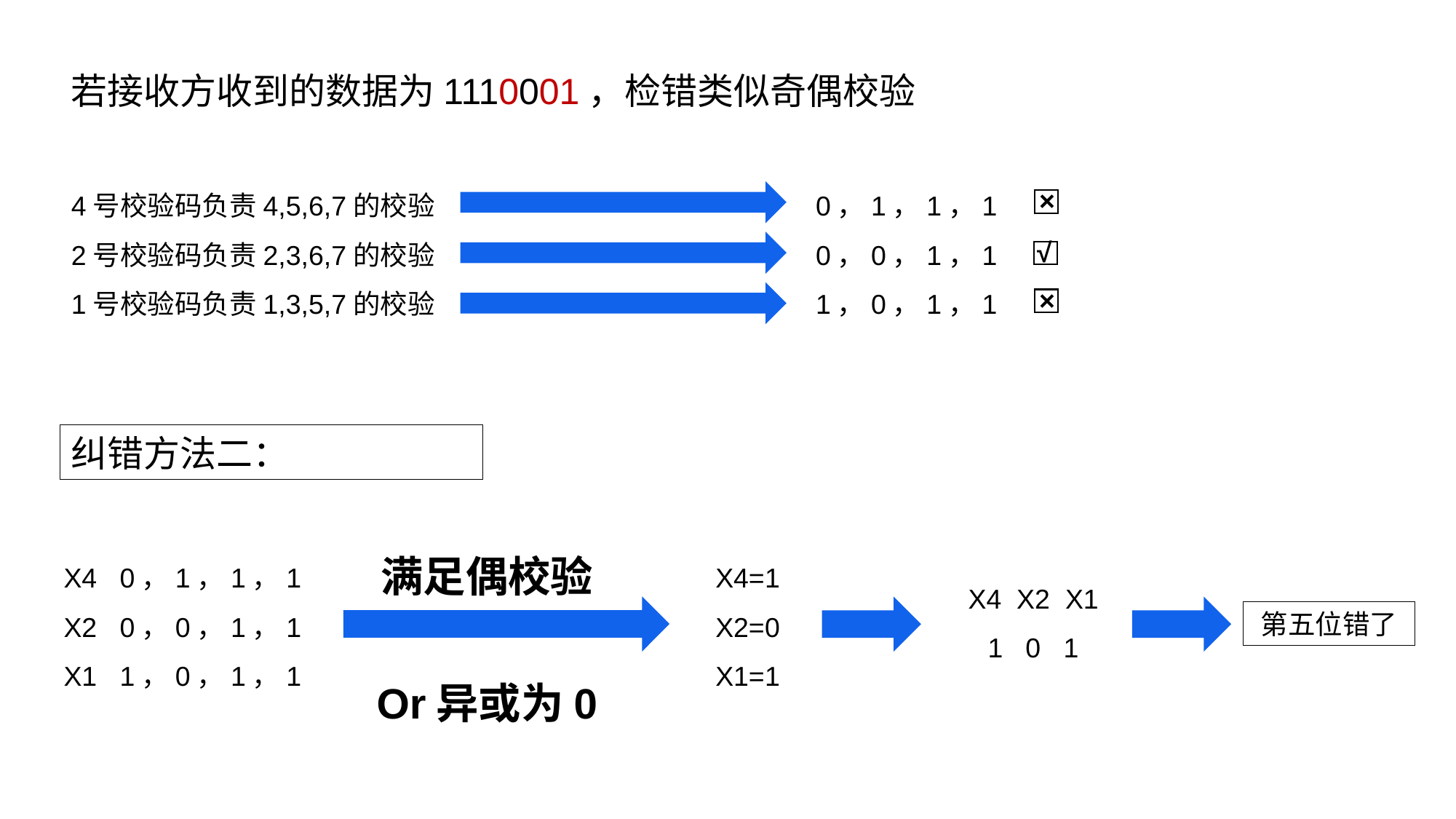

若接收方收到的数据为1110001，检错类似奇偶校验

4号校验码负责4,5,6,7的校验
2号校验码负责2,3,6,7的校验
1号校验码负责1,3,5,7的校验
0，1，1，1
0，0，1，1
1，0，1，1
×

√

×

纠错方法二：

满足偶校验
X4   0，1，1，1
X2   0，0，1，1
X1   1，0，1，1
X4=1
X2=0
X1=1
X4  X2  X1
1   0   1

第五位错了
Or异或为0